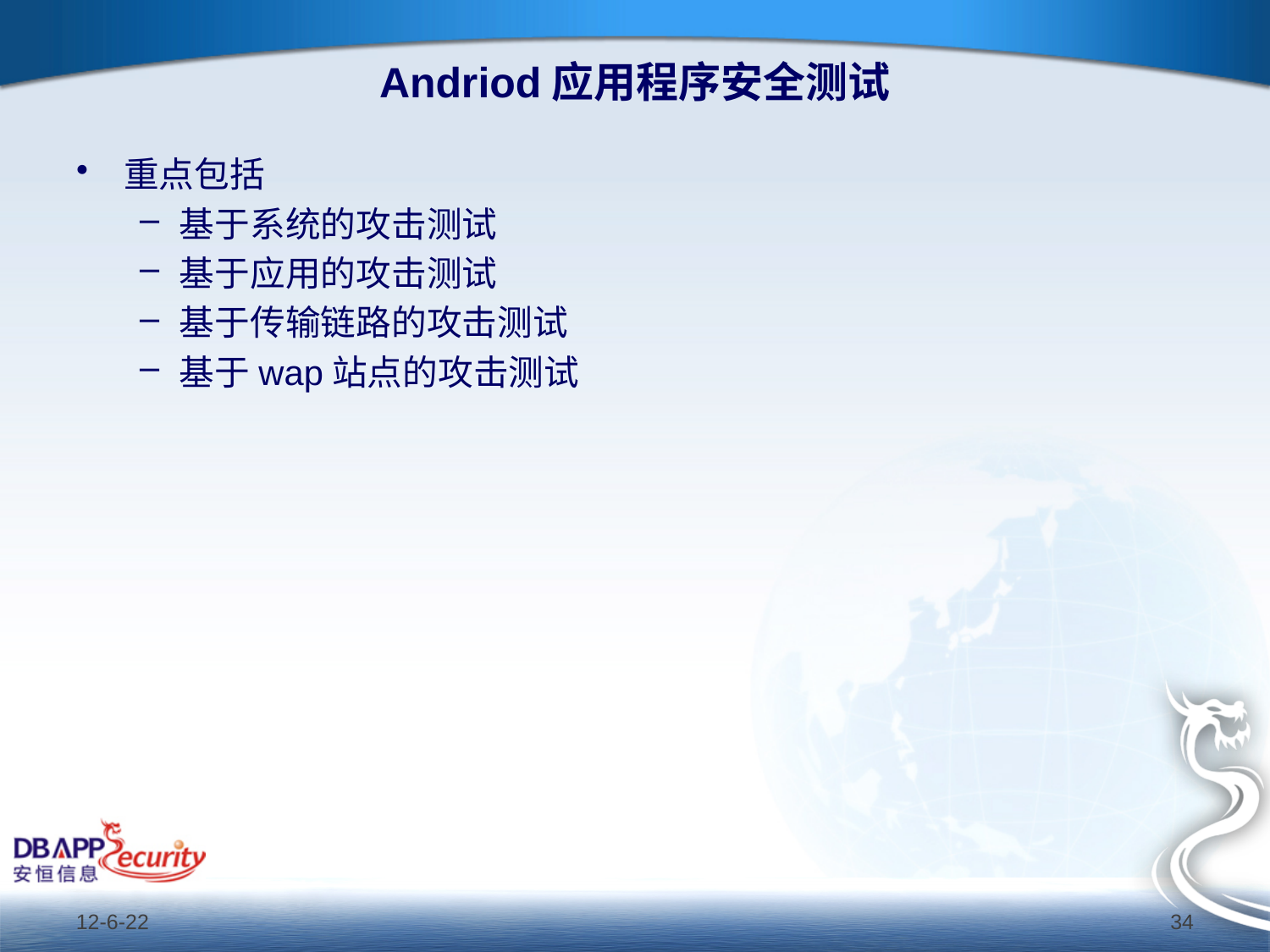

# Andriod应用程序安全测试
重点包括
基于系统的攻击测试
基于应用的攻击测试
基于传输链路的攻击测试
基于wap站点的攻击测试